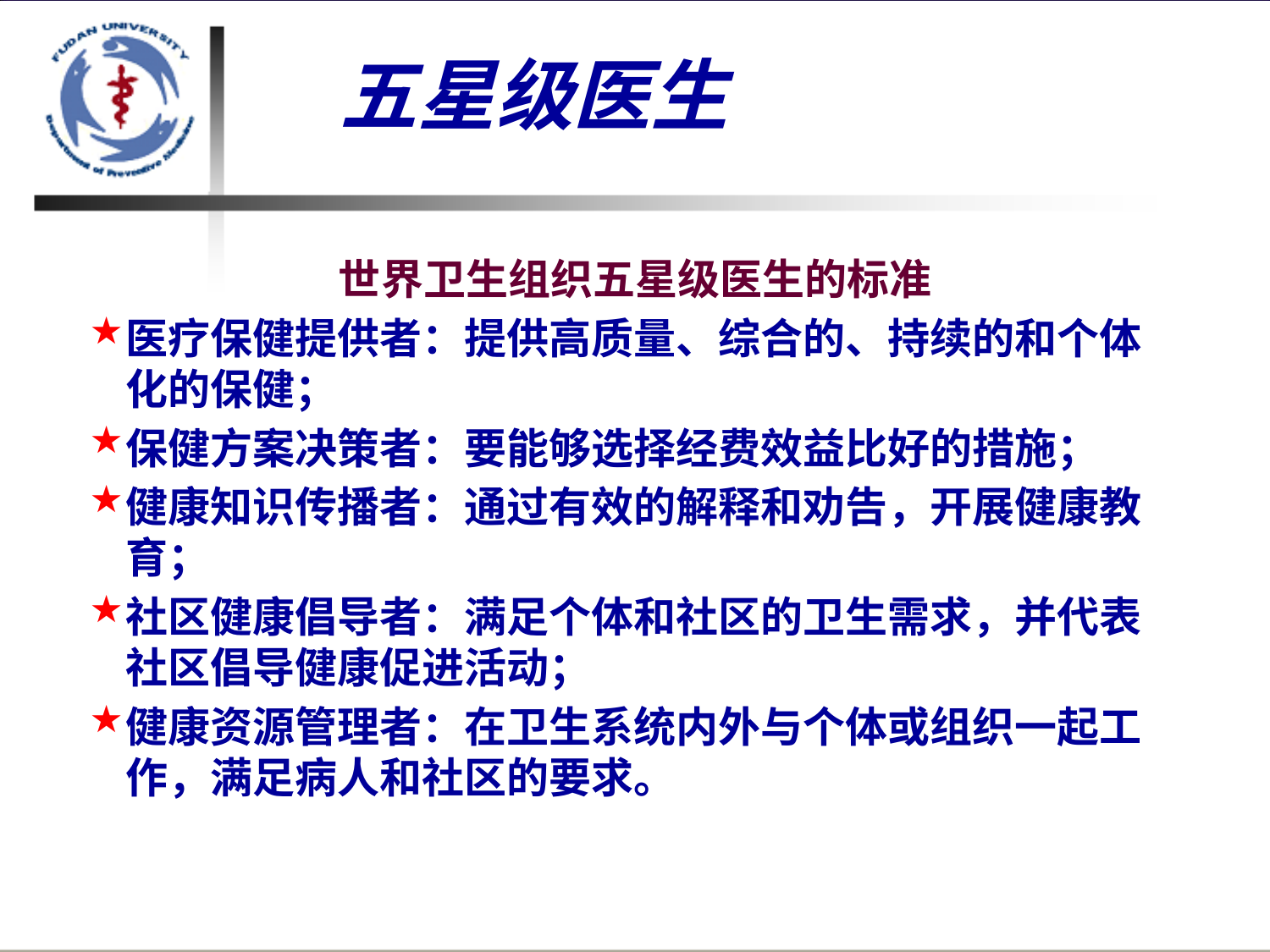

# 五星级医生
世界卫生组织五星级医生的标准
医疗保健提供者：提供高质量、综合的、持续的和个体化的保健；
保健方案决策者：要能够选择经费效益比好的措施；
健康知识传播者：通过有效的解释和劝告，开展健康教育；
社区健康倡导者：满足个体和社区的卫生需求，并代表社区倡导健康促进活动；
健康资源管理者：在卫生系统内外与个体或组织一起工作，满足病人和社区的要求。